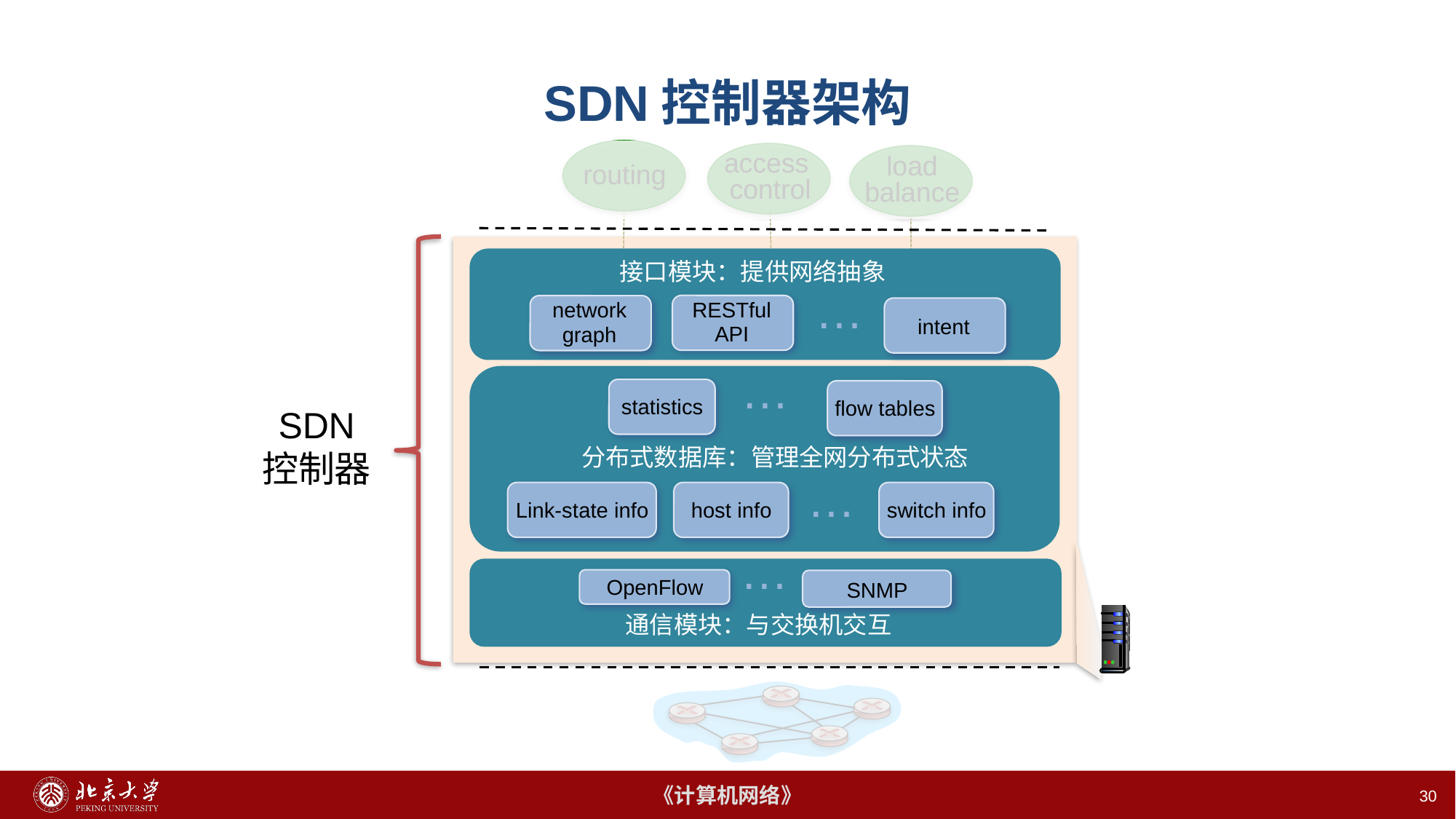

# SDN控制器架构

routing

access
control

load
balance

接口模块：提供网络抽象
…
RESTful
API

network graph

intent
…

statistics

flow tables
SDN
控制器
分布式数据库：管理全网分布式状态
…

Link-state info

host info

switch info
…

OpenFlow

SNMP

通信模块：与交换机交互

30